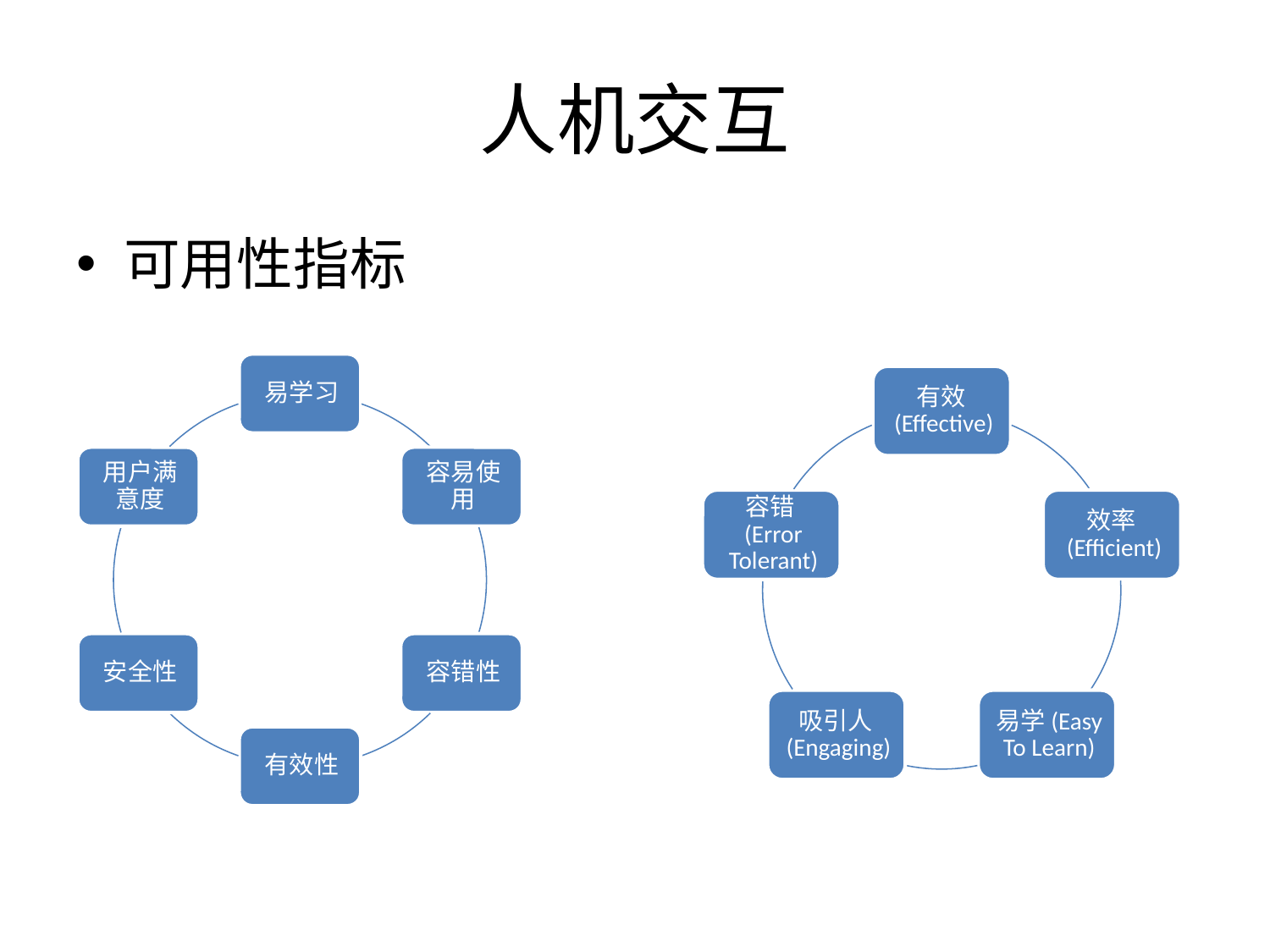

# 人机交互
可用性指标
易学习
容易使用
容错性
有效性
安全性
用户满意度
有效(Effective)
效率(Efficient)
易学(Easy To Learn)
吸引人(Engaging)
容错(Error Tolerant)